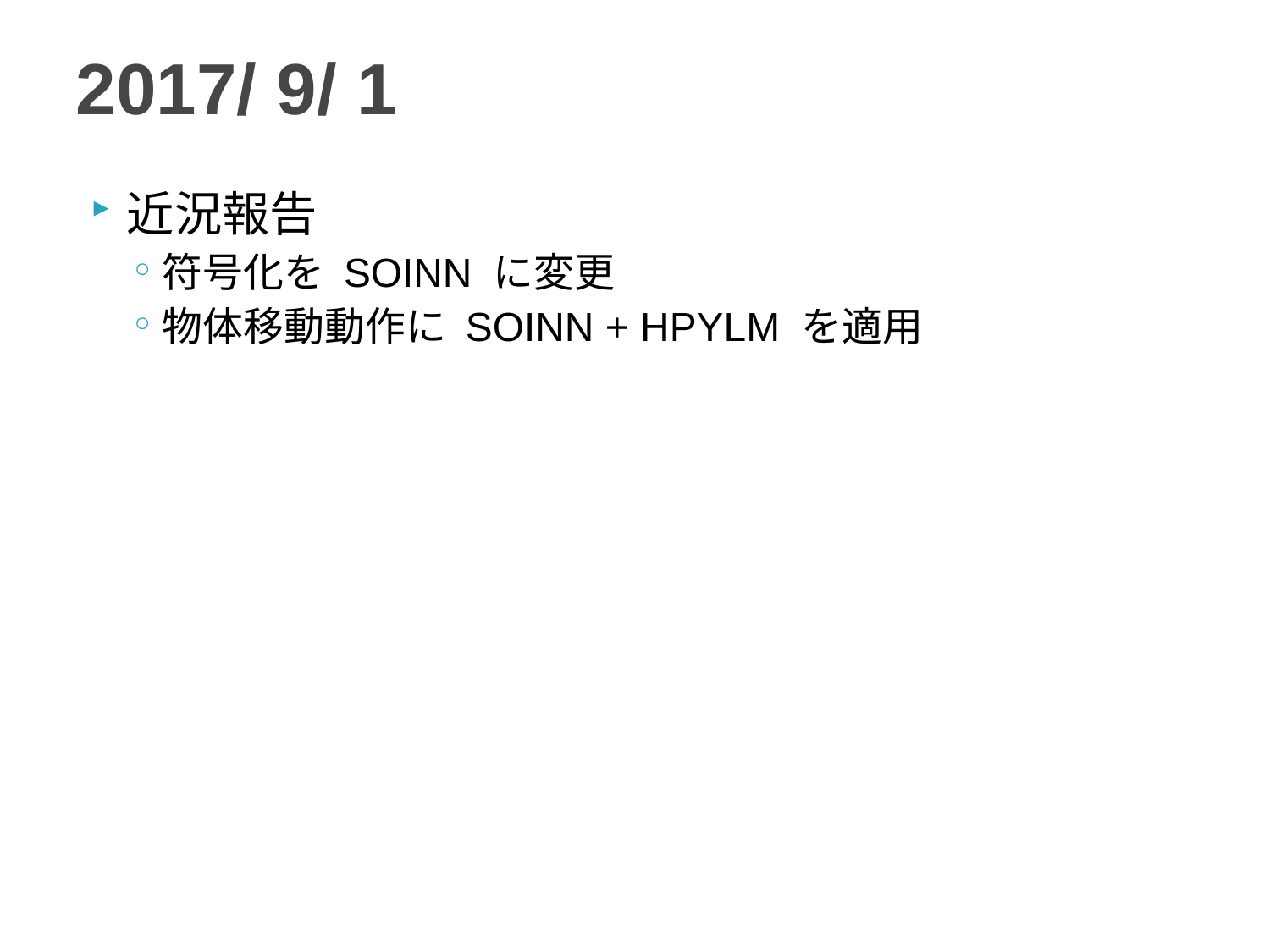

# 2017/ 9/ 1
近況報告
符号化を SOINN に変更
物体移動動作に SOINN + HPYLM を適用